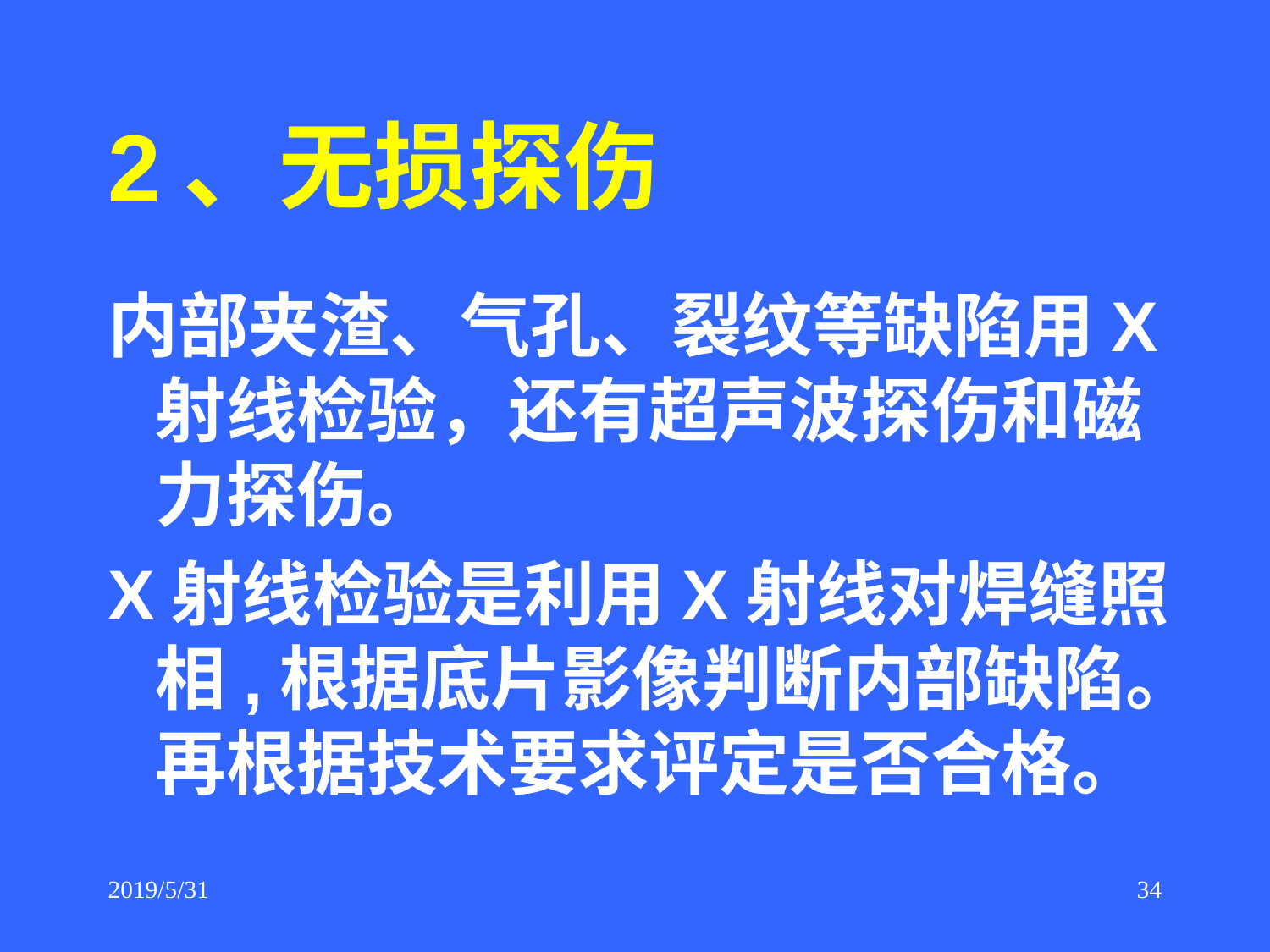

# 2、无损探伤
内部夹渣、气孔、裂纹等缺陷用X射线检验，还有超声波探伤和磁力探伤。
X射线检验是利用X射线对焊缝照相,根据底片影像判断内部缺陷。再根据技术要求评定是否合格。

2019/5/31
34